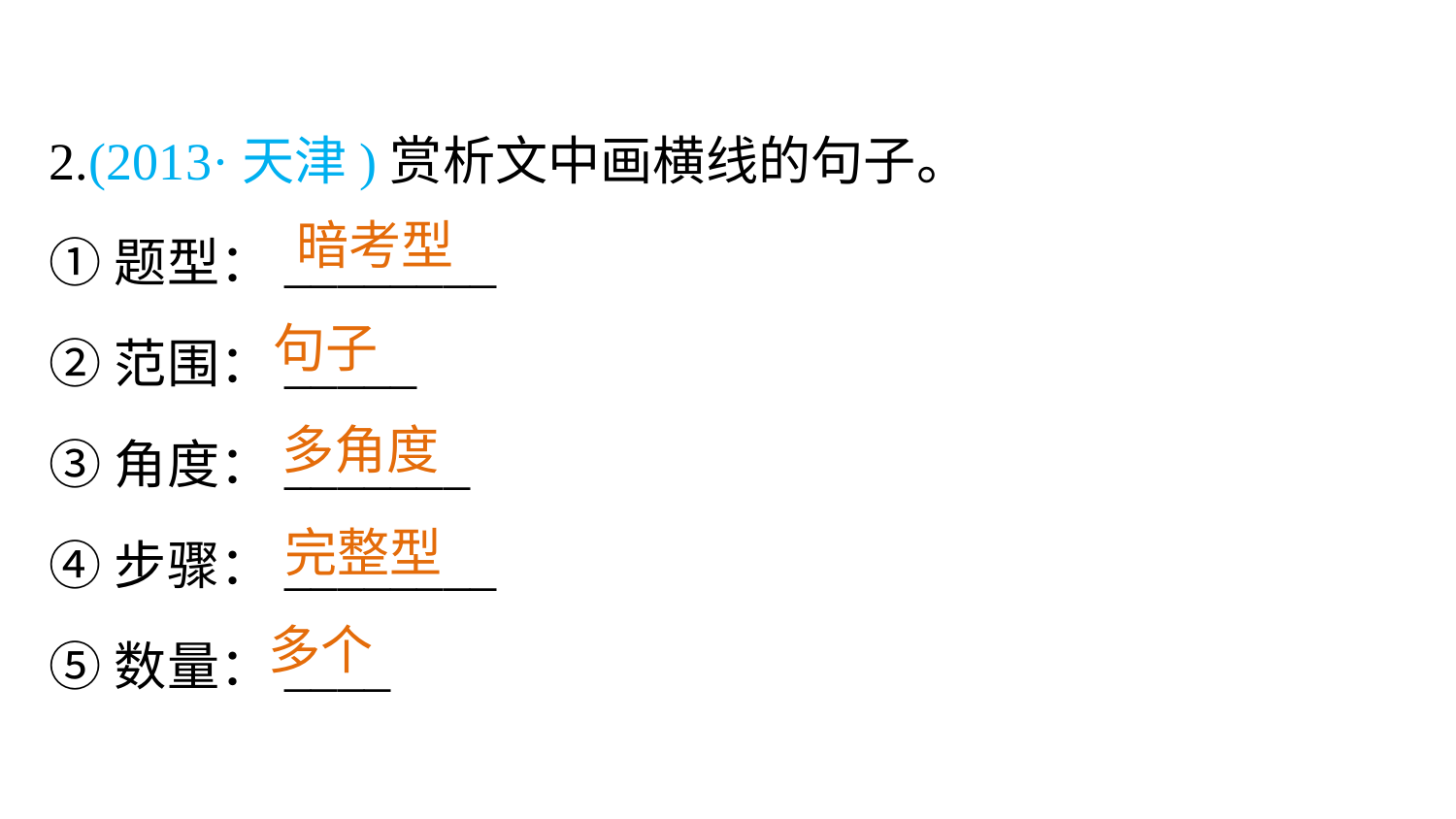

2.(2013·天津)赏析文中画横线的句子。
①题型：________
②范围：_____
③角度：_______
④步骤：________
⑤数量：____
暗考型
句子
多角度
完整型
多个